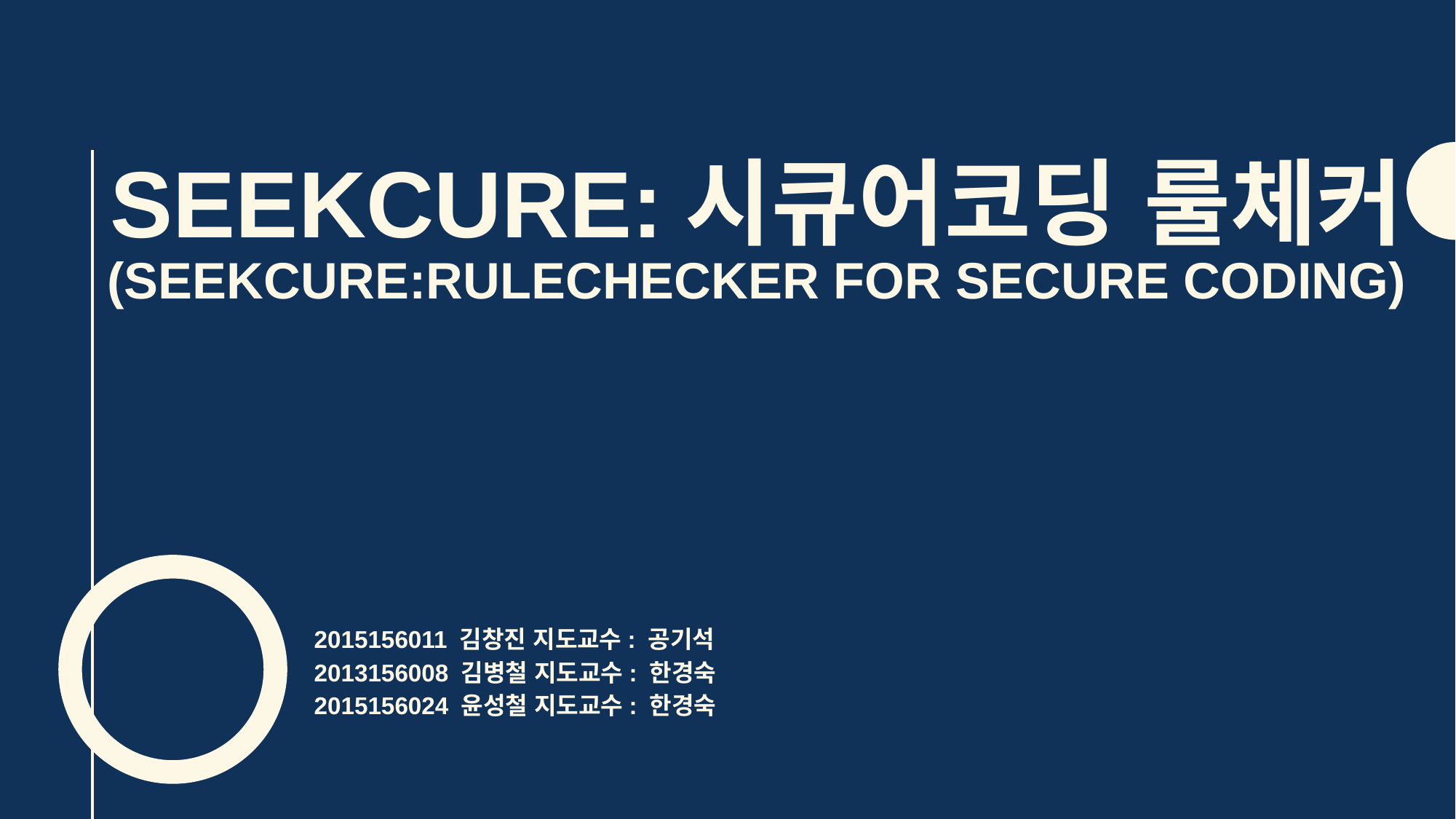

# SEEKCURE:시큐어코딩 룰체커 (SEEKCURE:rulechecker for secure coding)

2015156011 김창진 지도교수: 공기석
2013156008 김병철 지도교수: 한경숙
2015156024 윤성철 지도교수: 한경숙